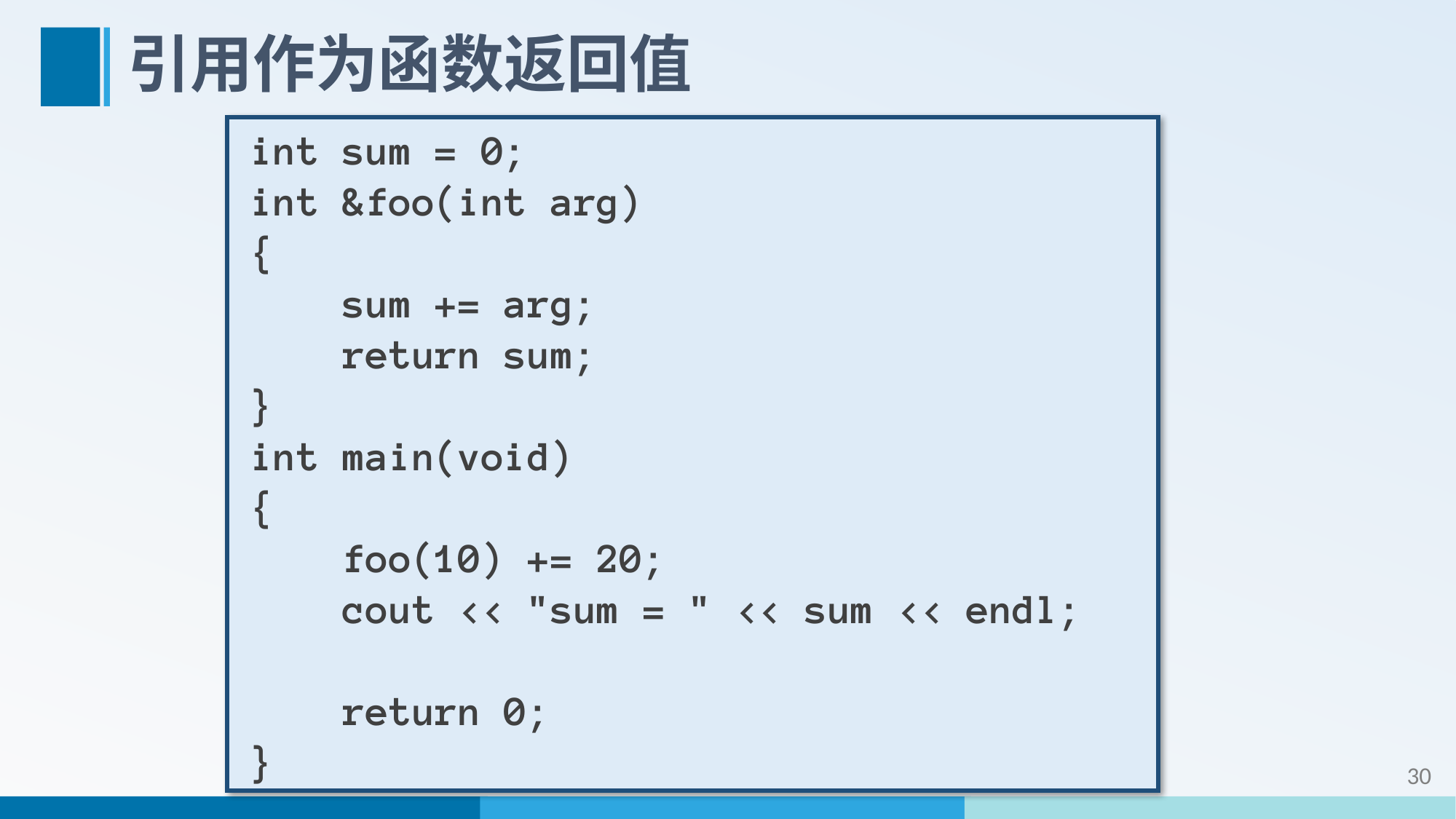

# 引用作为函数返回值
int sum = 0;
int &foo(int arg)
{
    sum += arg;
    return sum;
}
int main(void)
{
    foo(10) += 20;
    cout << "sum = " << sum << endl;

    return 0;
}